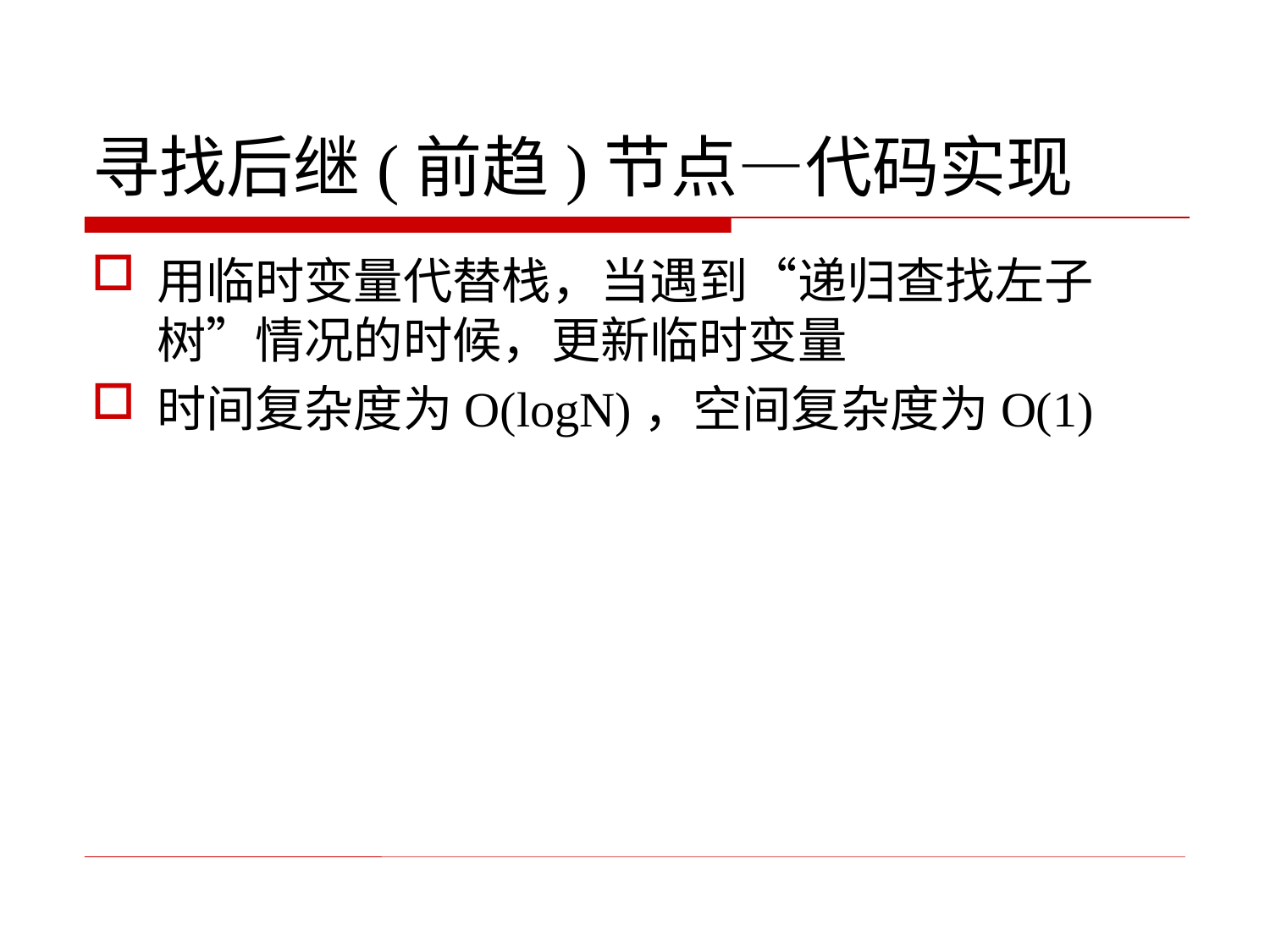

# 寻找后继(前趋)节点—代码实现
用临时变量代替栈，当遇到“递归查找左子树”情况的时候，更新临时变量
时间复杂度为O(logN)，空间复杂度为O(1)